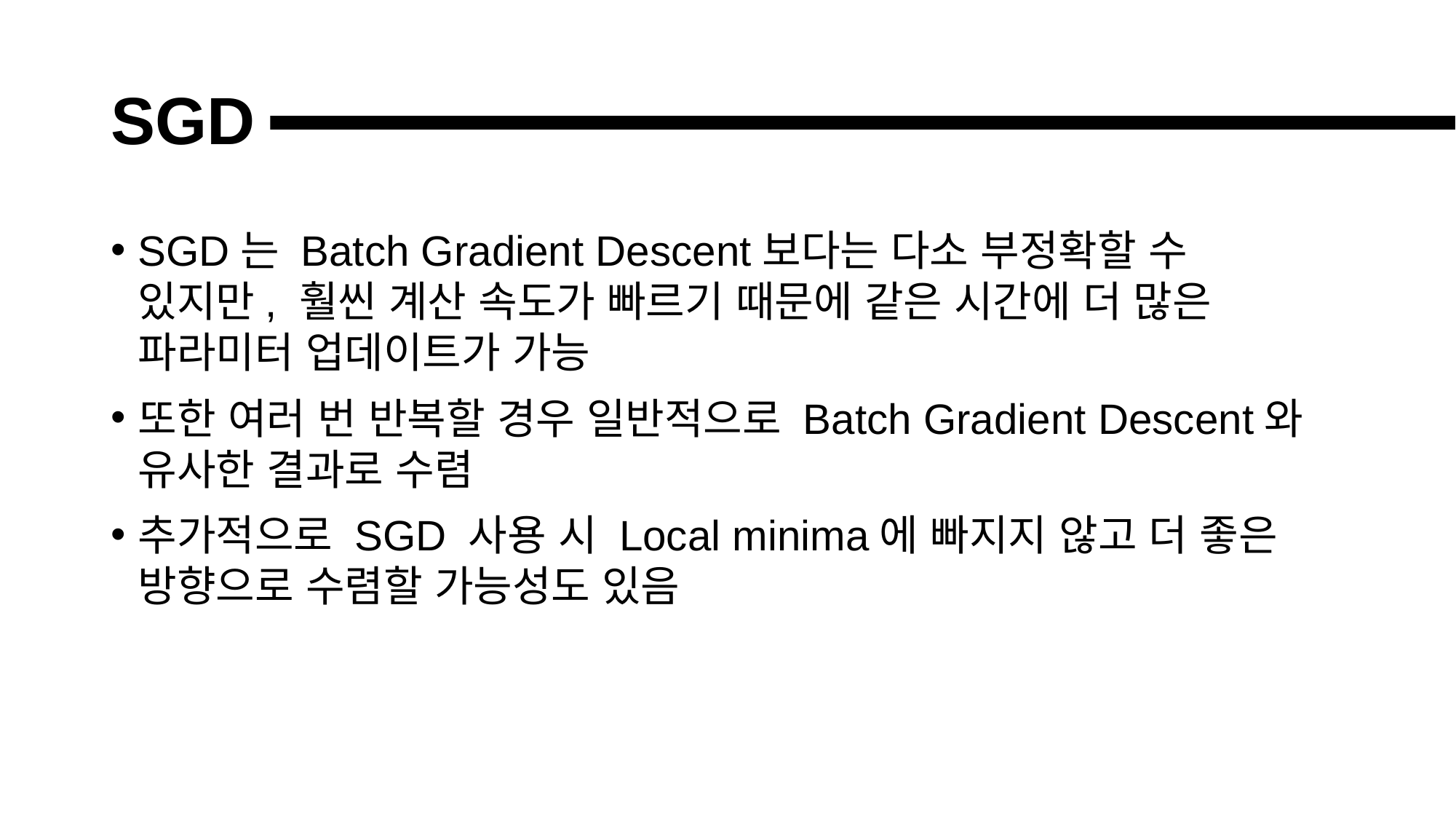

# SGD
SGD는 Batch Gradient Descent보다는 다소 부정확할 수
있지만, 훨씬 계산 속도가 빠르기 때문에 같은 시간에 더 많은 파라미터 업데이트가 가능
또한 여러 번 반복할 경우 일반적으로 Batch Gradient Descent와 유사한 결과로 수렴
추가적으로 SGD 사용 시 Local minima에 빠지지 않고 더 좋은 방향으로 수렴할 가능성도 있음